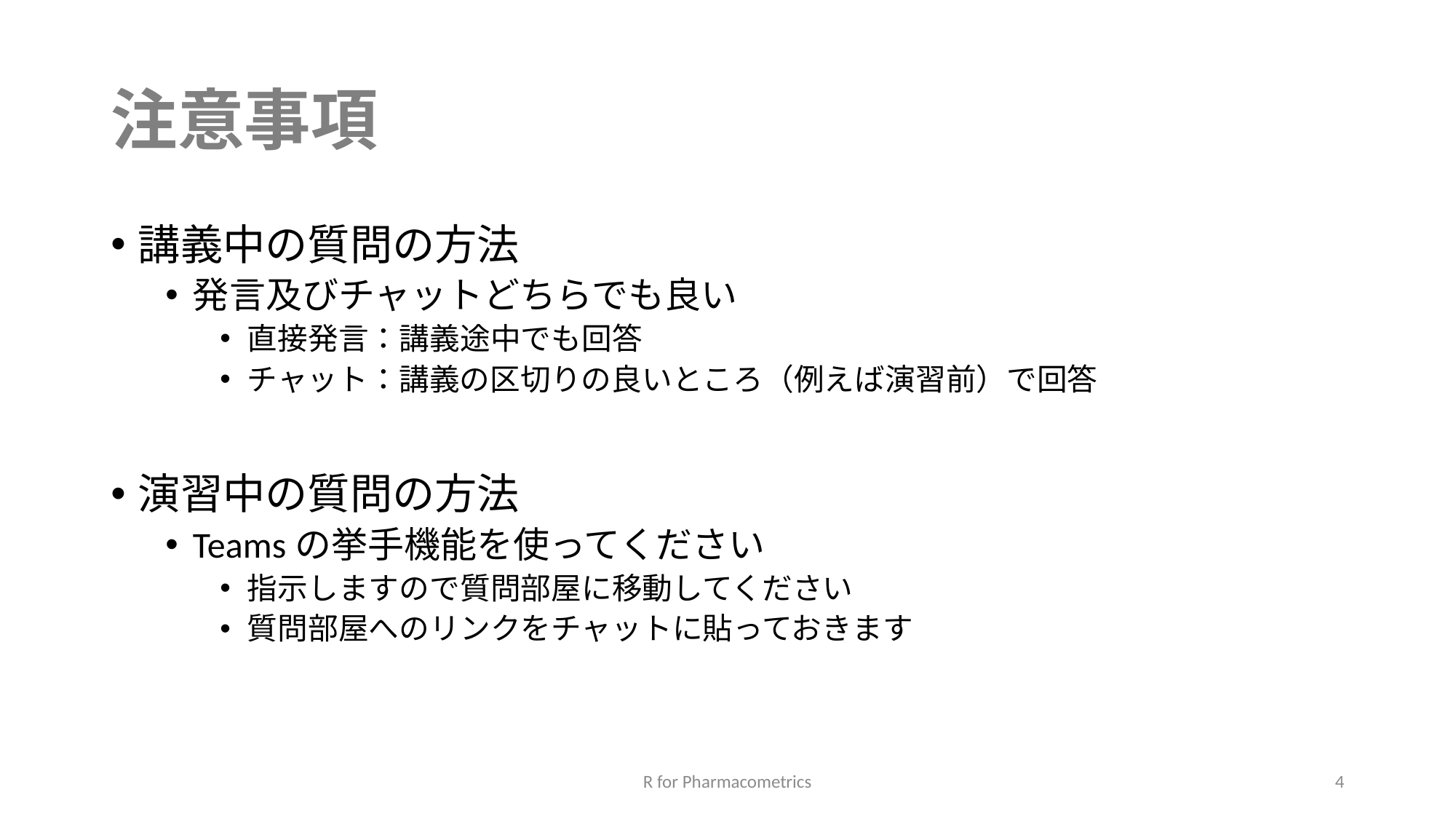

# 注意事項
講義中の質問の方法
発言及びチャットどちらでも良い
直接発言：講義途中でも回答
チャット：講義の区切りの良いところ（例えば演習前）で回答

演習中の質問の方法
Teamsの挙手機能を使ってください
指示しますので質問部屋に移動してください
質問部屋へのリンクをチャットに貼っておきます
R for Pharmacometrics
4